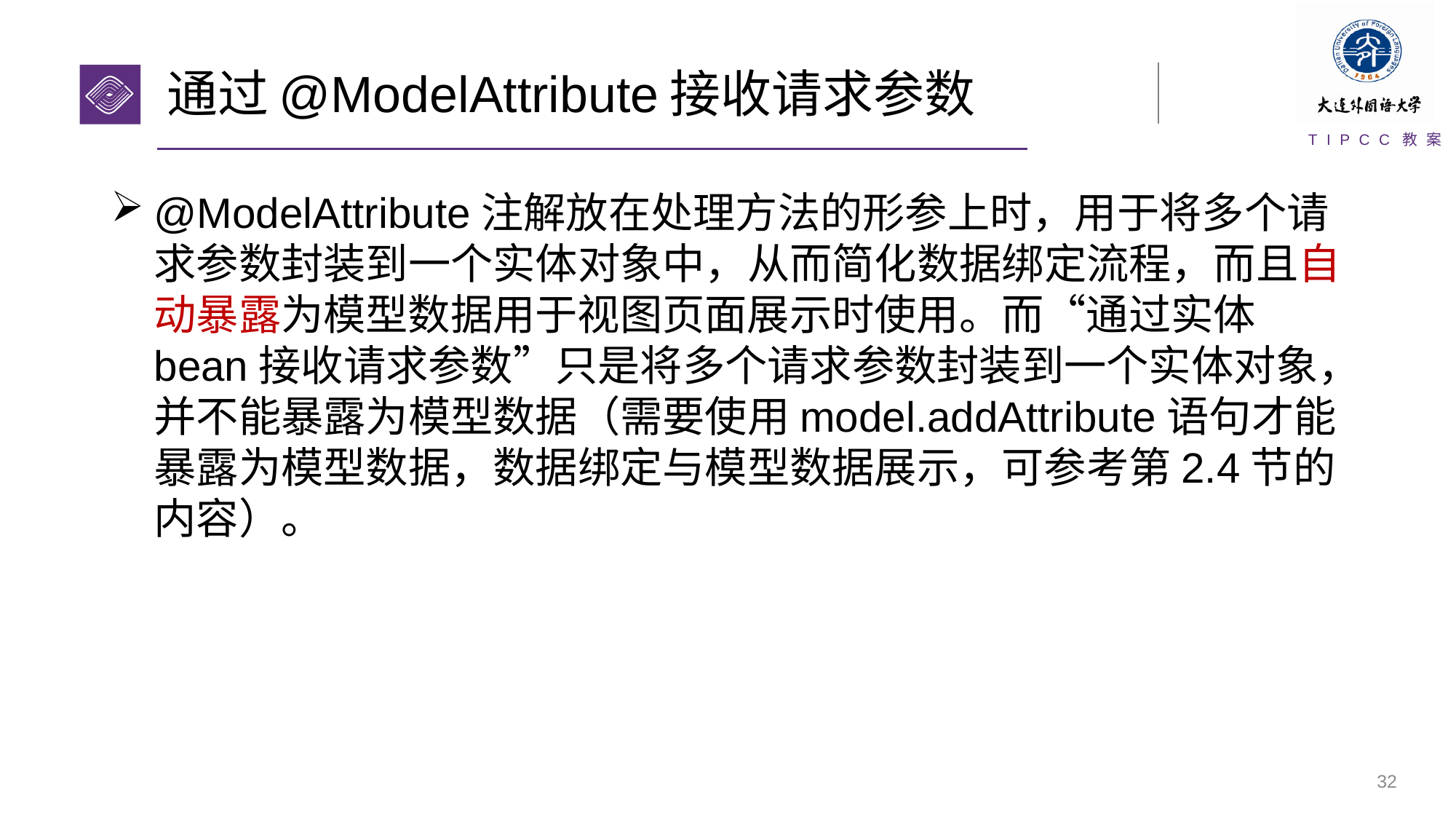

# 通过@ModelAttribute接收请求参数
@ModelAttribute注解放在处理方法的形参上时，用于将多个请求参数封装到一个实体对象中，从而简化数据绑定流程，而且自动暴露为模型数据用于视图页面展示时使用。而“通过实体bean接收请求参数”只是将多个请求参数封装到一个实体对象，并不能暴露为模型数据（需要使用model.addAttribute语句才能暴露为模型数据，数据绑定与模型数据展示，可参考第2.4节的内容）。
32